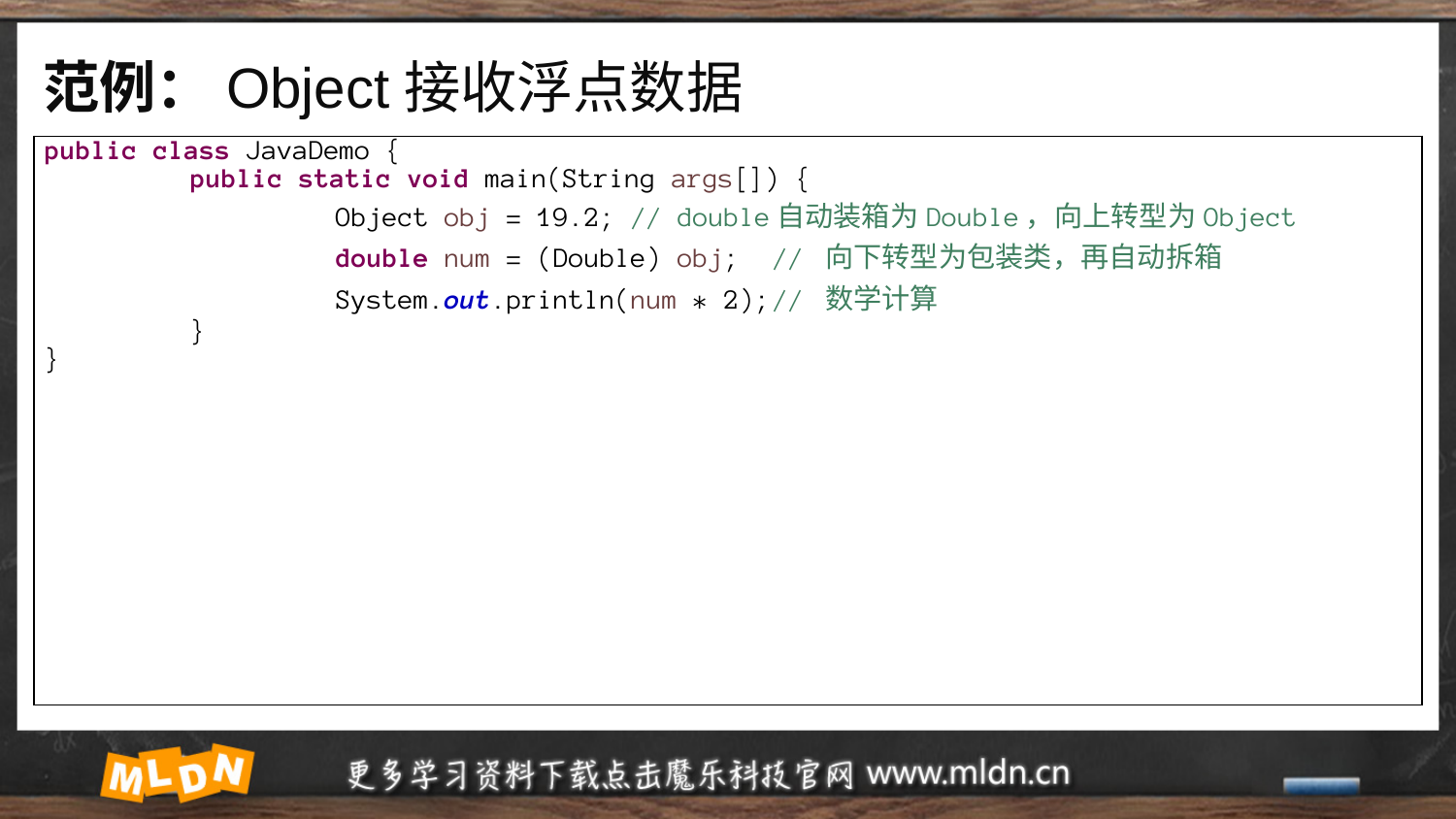

# 范例：Object接收浮点数据
| public class JavaDemo { public static void main(String args[]) { Object obj = 19.2; // double自动装箱为Double，向上转型为Object double num = (Double) obj; // 向下转型为包装类，再自动拆箱 System.out.println(num \* 2); // 数学计算 } } |
| --- |